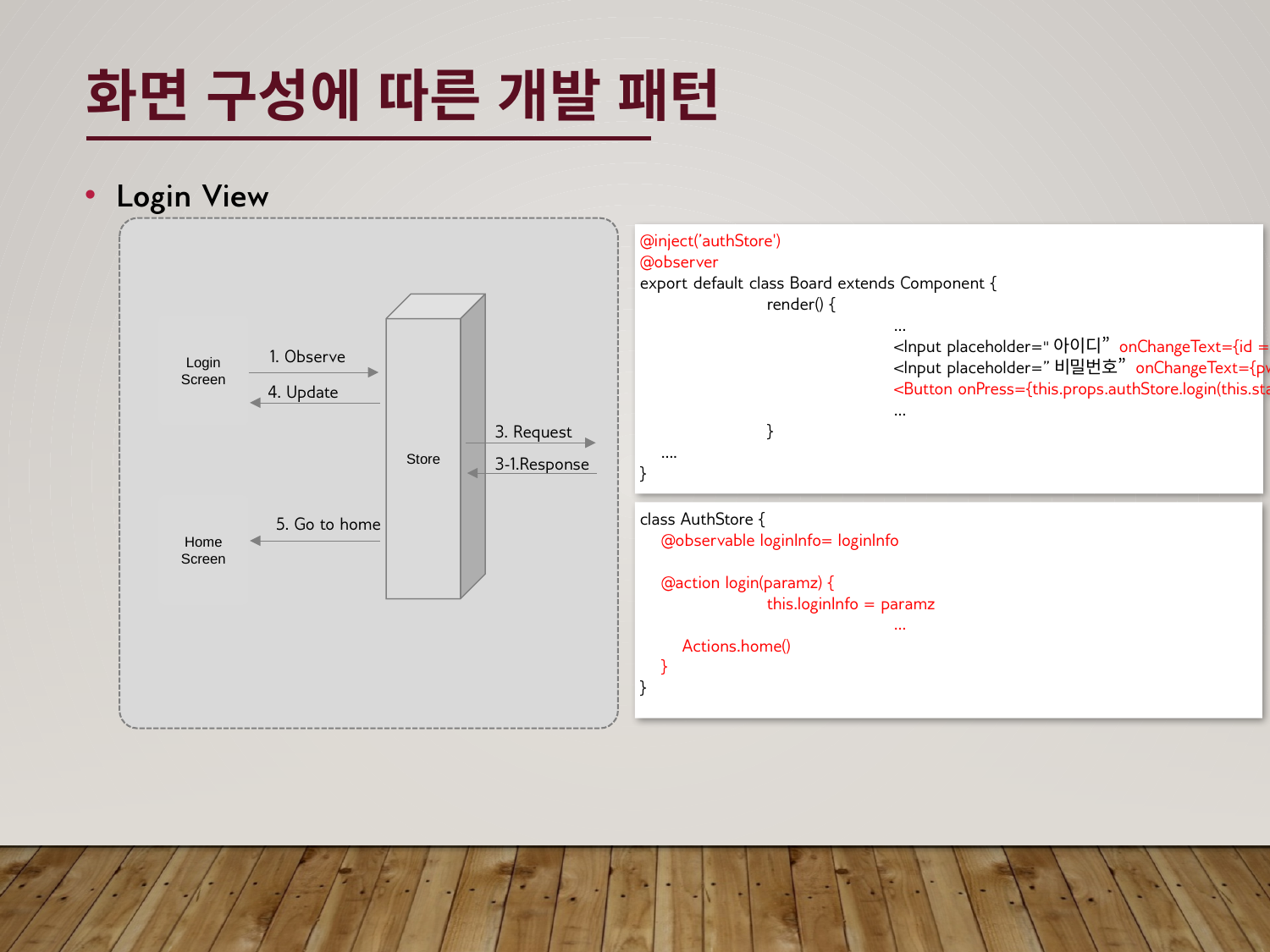

# 화면 구성에 따른 개발 패턴
Login View

@inject(’authStore')
@observer
export default class Board extends Component {
	render() {
		…
		<Input placeholder="아이디” onChangeText={id => this.setState({id})} />
		<Input placeholder=”비밀번호” onChangeText={pw => this.setState({pw})} />
		<Button onPress={this.props.authStore.login(this.state)} />
		…
	}
    ….
}
Store
Login
Screen
1. Observe
4. Update
3. Request
3-1.Response

Home
Screen
class AuthStore {
    @observable loginInfo= loginInfo

    @action login(paramz) {
        	this.loginInfo = paramz
		…
        Actions.home()
    }
}
5. Go to home